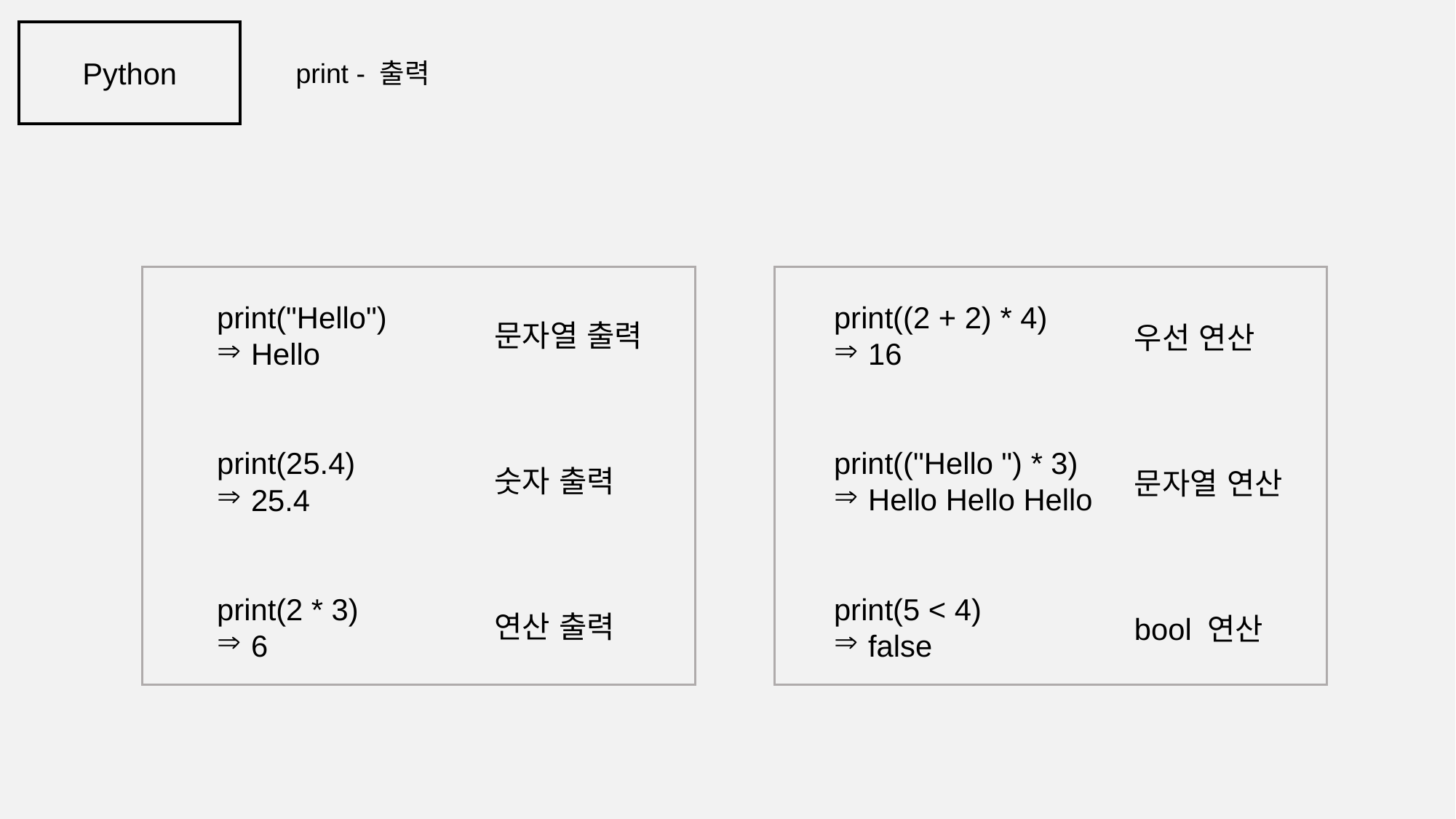

Python
print - 출력

우선 연산

문자열 연산

bool 연산

print("Hello")
Hello

print(25.4)
25.4

print(2 * 3)
6

print((2 + 2) * 4)
16

print(("Hello ") * 3)
Hello Hello Hello

print(5 < 4)
false
문자열 출력

숫자 출력

연산 출력
   '"